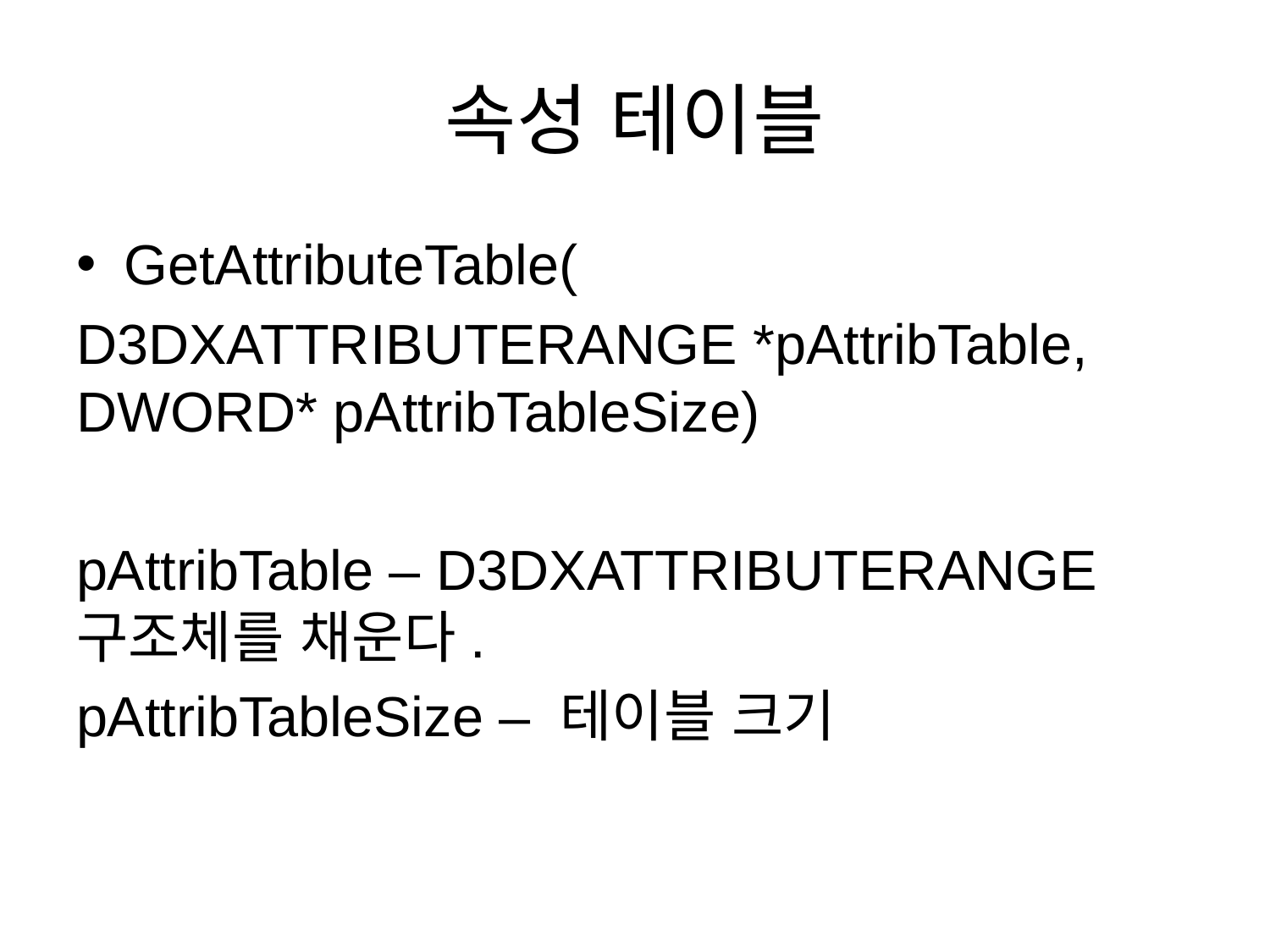

# 속성 테이블
GetAttributeTable(
D3DXATTRIBUTERANGE *pAttribTable, DWORD* pAttribTableSize)

pAttribTable – D3DXATTRIBUTERANGE구조체를 채운다.
pAttribTableSize – 테이블 크기